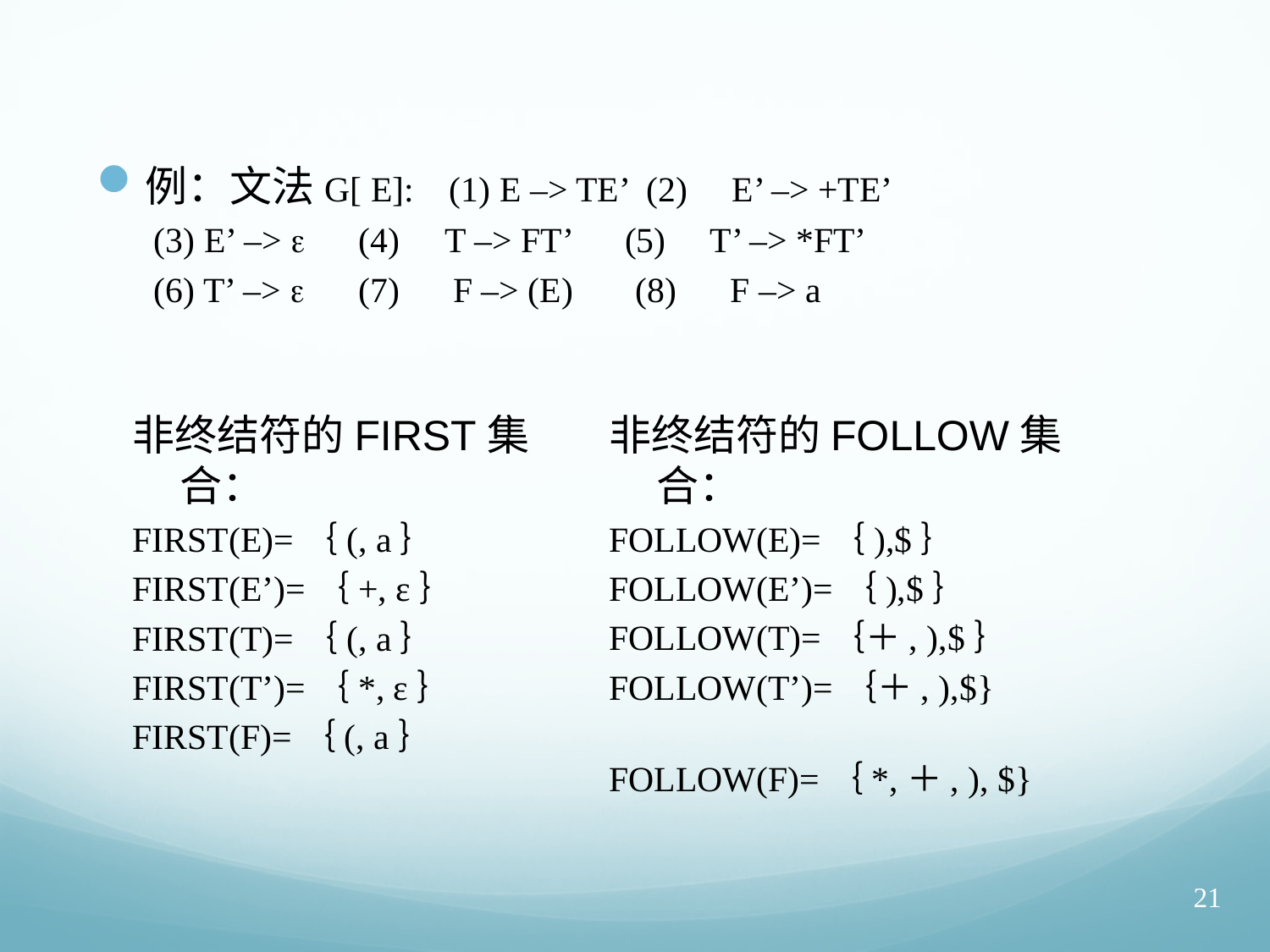

例：文法G[ E]:    (1) E –> TE’  (2)     E’ –> +TE’
	 (3) E’ –> ε      (4)     T –> FT’      (5)     T’ –> *FT’
	 (6) T’ –> ε      (7)      F –> (E)       (8)      F –> a

非终结符的FIRST集合：
FIRST(E)=｛(, a｝
FIRST(E’)=｛+, ε｝
FIRST(T)=｛(, a｝
FIRST(T’)=｛*, ε｝
FIRST(F)=｛(, a｝
非终结符的FOLLOW集合：
FOLLOW(E)=｛),$｝
FOLLOW(E’)=｛),$｝
FOLLOW(T)=｛＋, ),$｝
FOLLOW(T’)=｛＋, ),$}
FOLLOW(F)=｛*,＋, ), $}

21